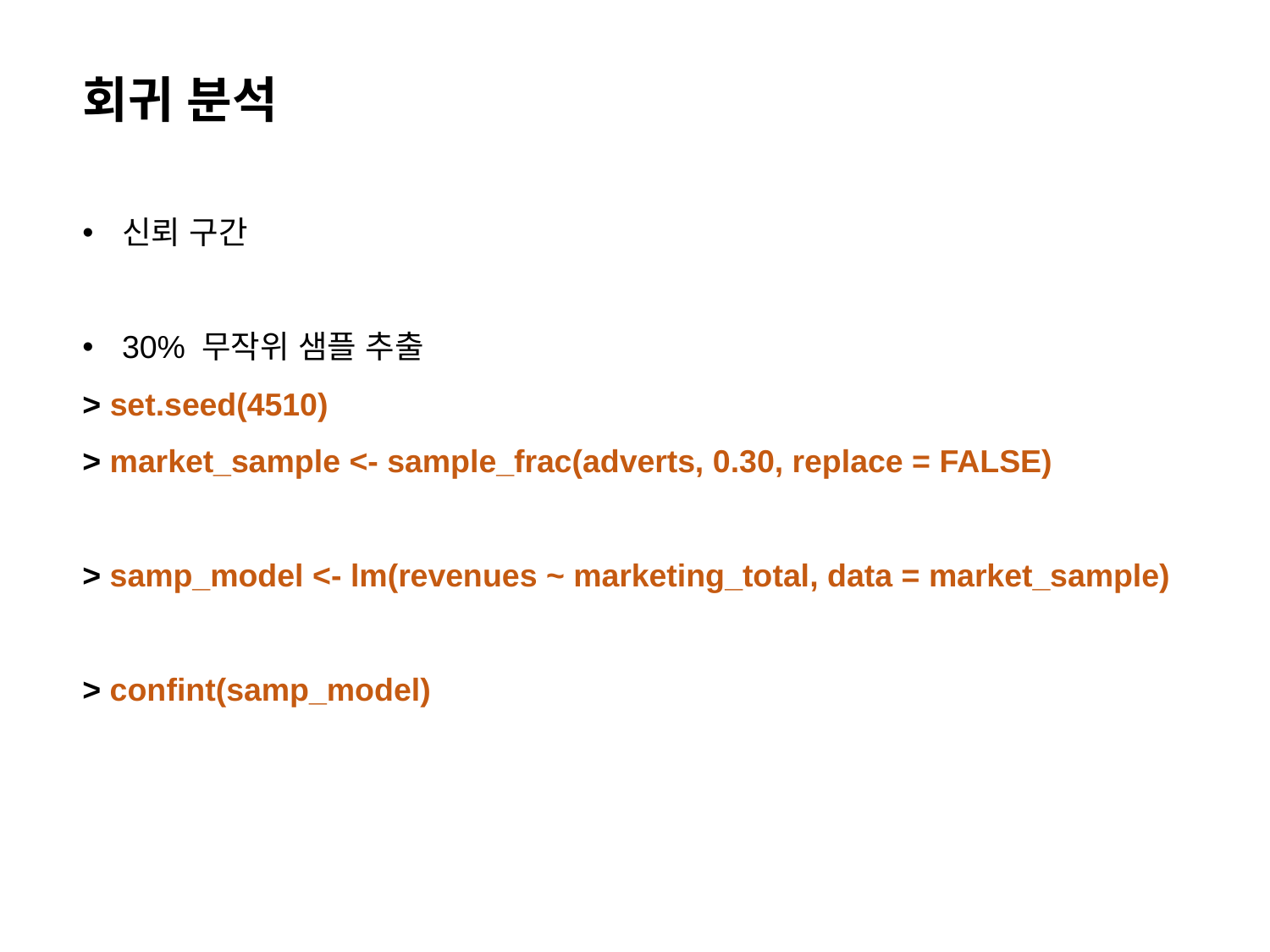

회귀 분석
신뢰 구간

30% 무작위 샘플 추출
> set.seed(4510)
> market_sample <- sample_frac(adverts, 0.30, replace = FALSE)

> samp_model <- lm(revenues ~ marketing_total, data = market_sample)

> confint(samp_model)